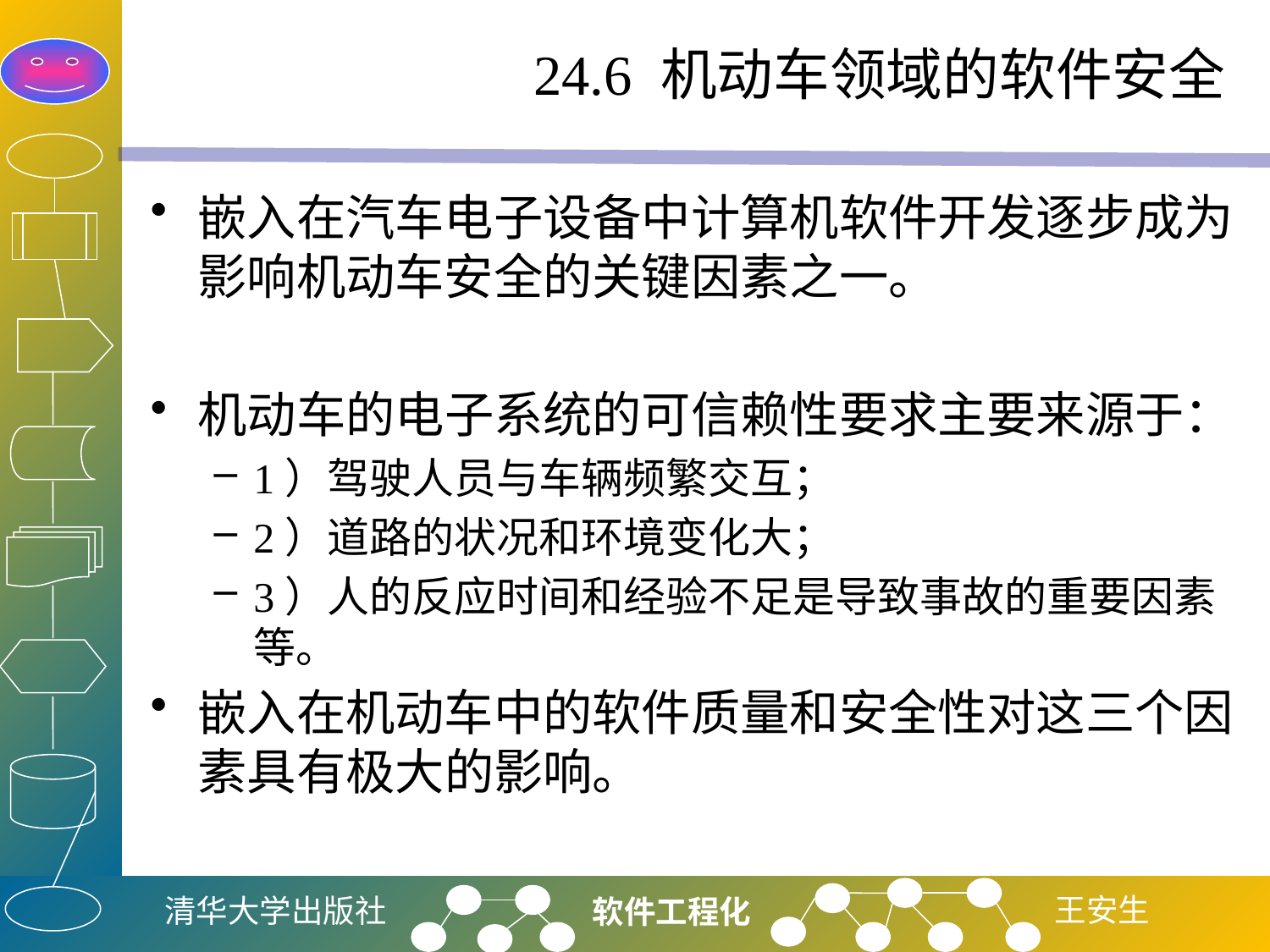

# 24.6 机动车领域的软件安全
嵌入在汽车电子设备中计算机软件开发逐步成为影响机动车安全的关键因素之一。

机动车的电子系统的可信赖性要求主要来源于：
1）驾驶人员与车辆频繁交互；
2）道路的状况和环境变化大；
3）人的反应时间和经验不足是导致事故的重要因素等。
嵌入在机动车中的软件质量和安全性对这三个因素具有极大的影响。